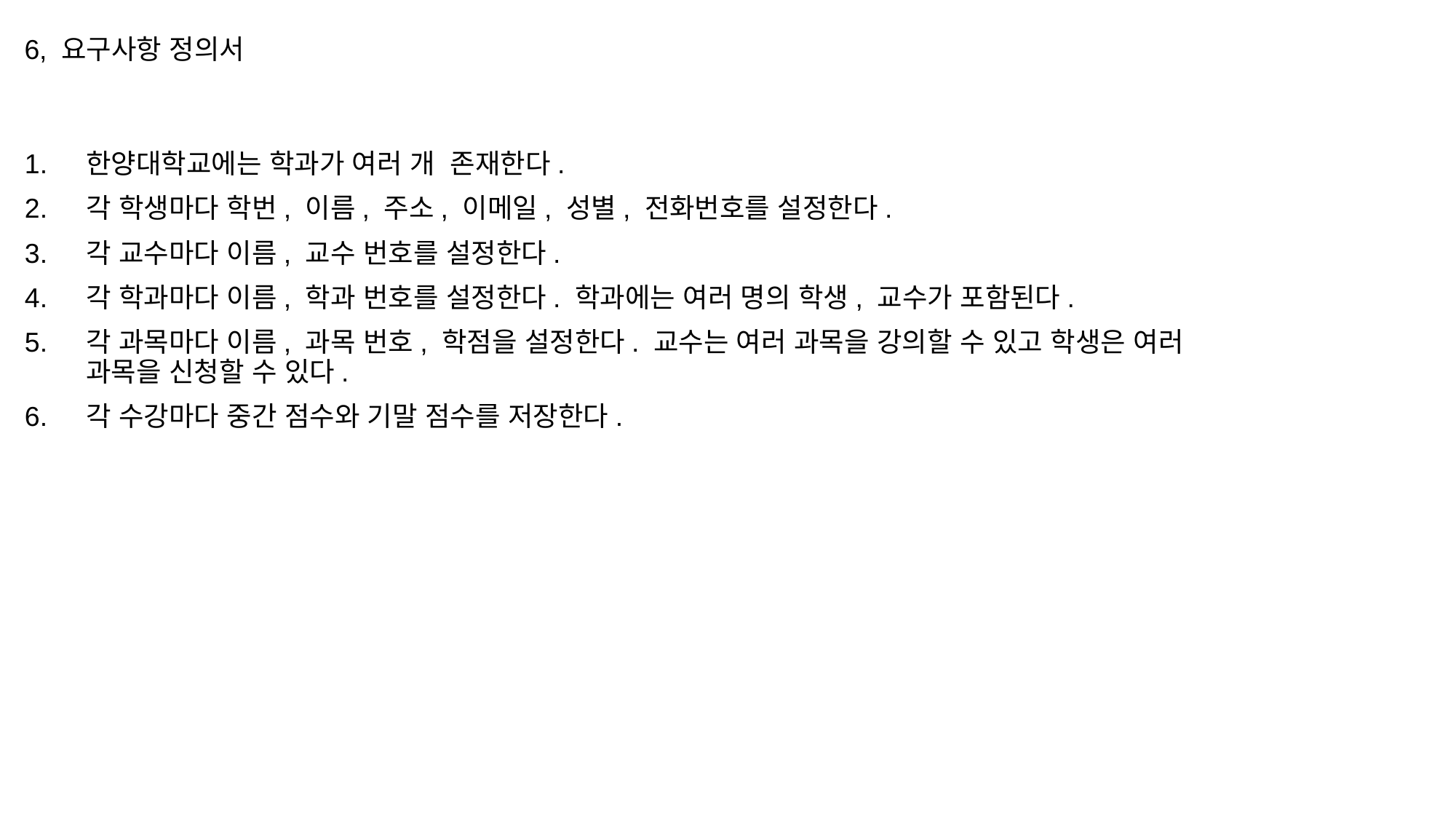

6, 요구사항 정의서
한양대학교에는 학과가 여러 개  존재한다.
각 학생마다 학번, 이름, 주소, 이메일, 성별, 전화번호를 설정한다.
각 교수마다 이름, 교수 번호를 설정한다.
각 학과마다 이름, 학과 번호를 설정한다. 학과에는 여러 명의 학생, 교수가 포함된다.
각 과목마다 이름, 과목 번호, 학점을 설정한다. 교수는 여러 과목을 강의할 수 있고 학생은 여러 과목을 신청할 수 있다.
각 수강마다 중간 점수와 기말 점수를 저장한다.